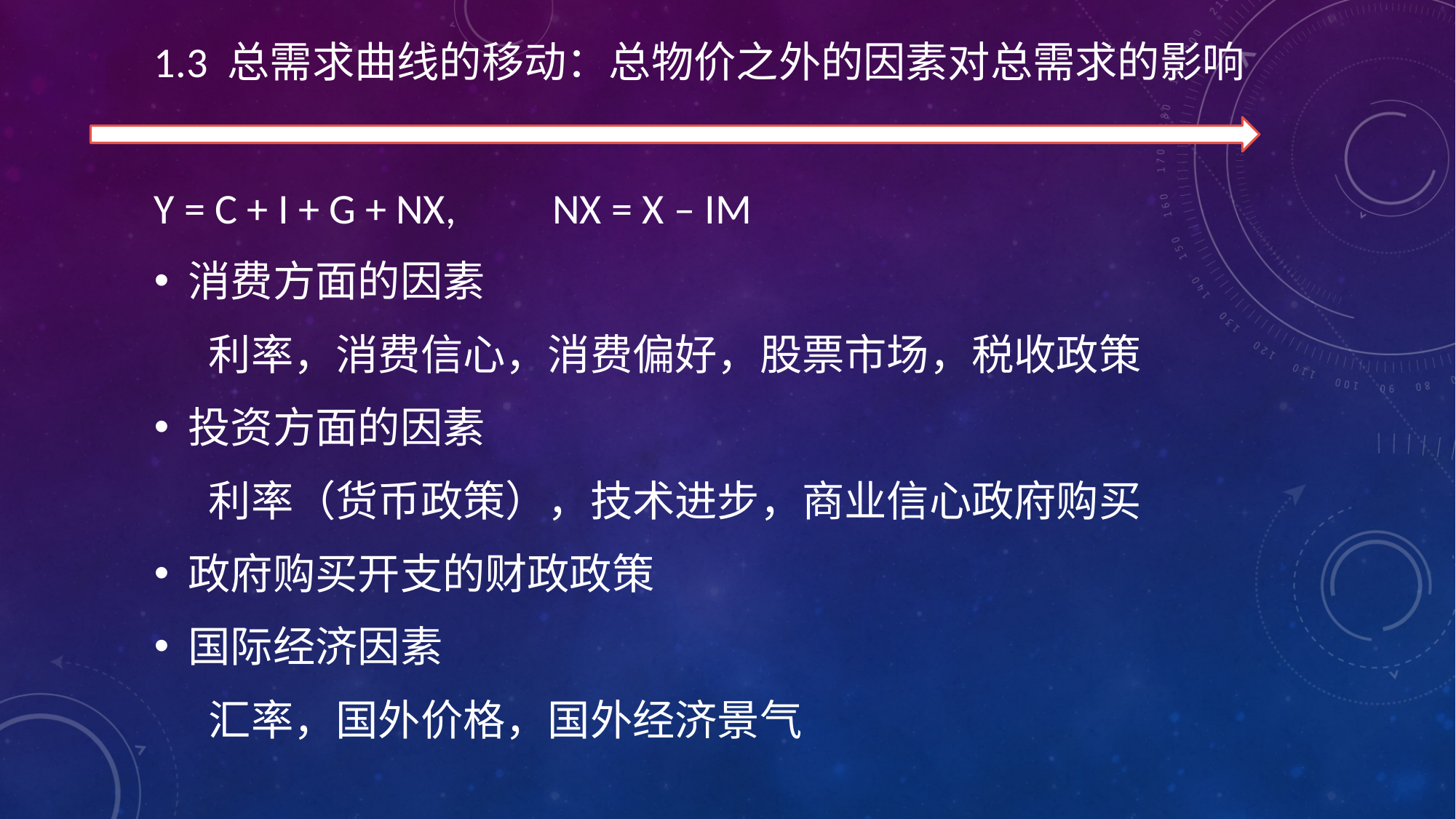

1.3 总需求曲线的移动：总物价之外的因素对总需求的影响

Y = C + I + G + NX,          NX = X – IM
消费方面的因素
利率，消费信心，消费偏好，股票市场，税收政策
投资方面的因素
利率（货币政策），技术进步，商业信心政府购买
政府购买开支的财政政策
国际经济因素
汇率，国外价格，国外经济景气